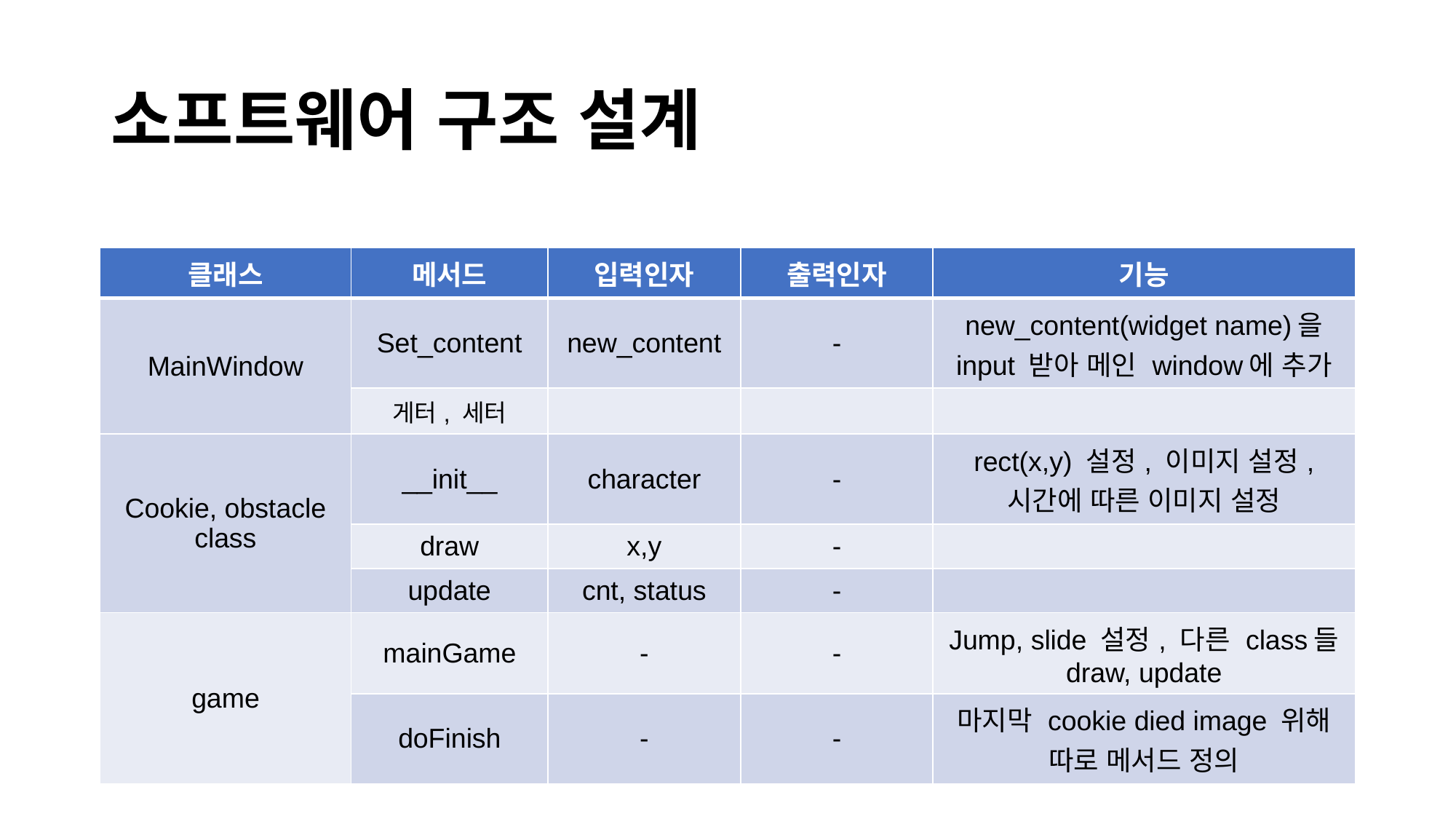

# 소프트웨어 구조 설계
| 클래스 | 메서드 | 입력인자 | 출력인자 | 기능 |
| --- | --- | --- | --- | --- |
| MainWindow | Set\_content | new\_content | - | new\_content(widget name)을 input 받아 메인 window에 추가 |
|  | 게터, 세터 |  |  |  |
| Cookie, obstacle class | \_\_init\_\_ | character | - | rect(x,y) 설정, 이미지 설정, 시간에 따른 이미지 설정 |
|  | draw | x,y | - |  |
|  | update | cnt, status | - |  |
| game | mainGame | - | - | Jump, slide 설정, 다른 class들 draw, update |
|  | doFinish | - | - | 마지막 cookie died image 위해 따로 메서드 정의 |